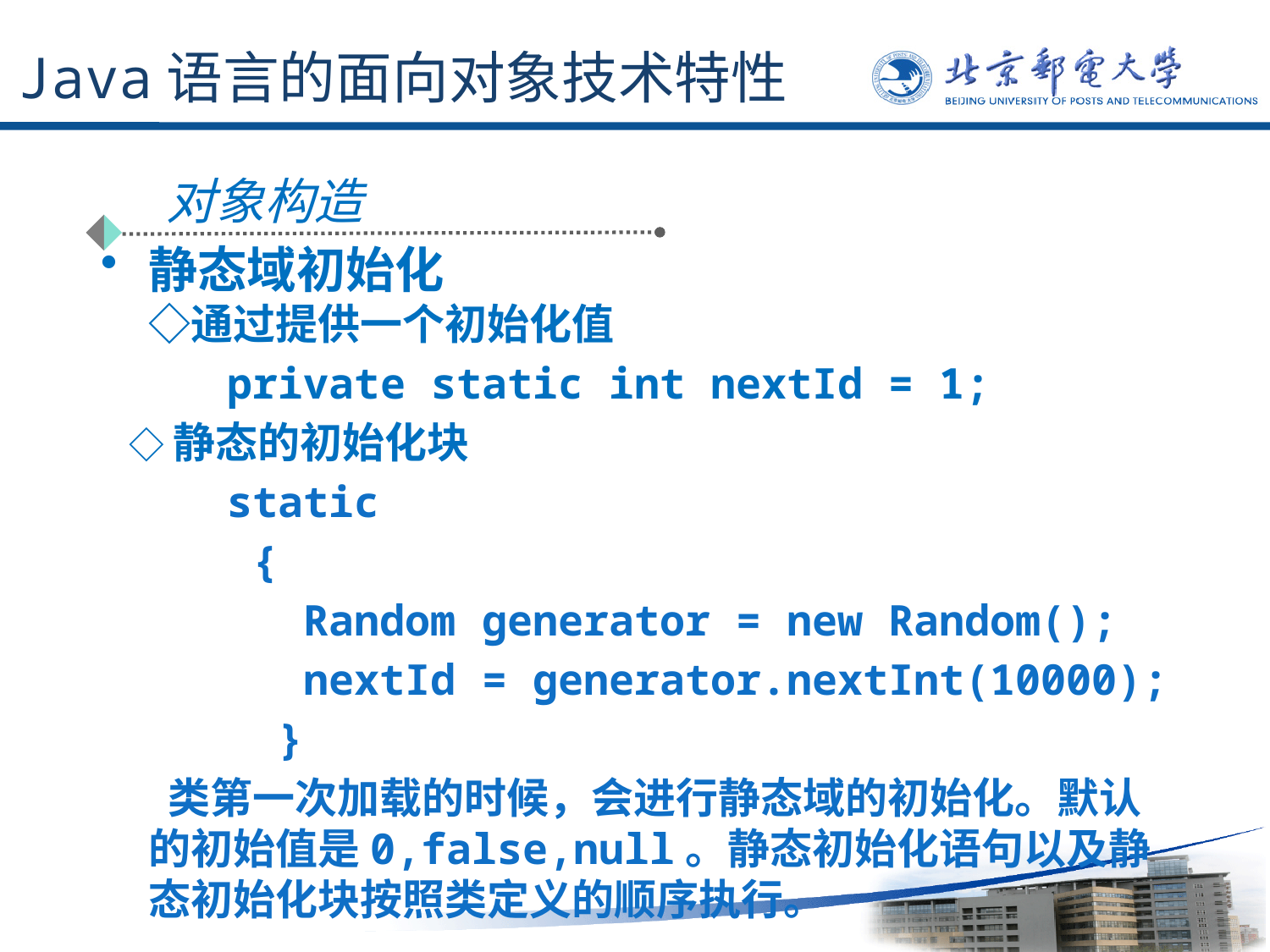

# Java语言的面向对象技术特性

对象构造

静态域初始化
◇通过提供一个初始化值
     private static int nextId = 1;
   ◇静态的初始化块
     static
      {
        Random generator = new Random();
        nextId = generator.nextInt(10000);
       }
      类第一次加载的时候，会进行静态域的初始化。默认的初始值是0,false,null。静态初始化语句以及静态初始化块按照类定义的顺序执行。